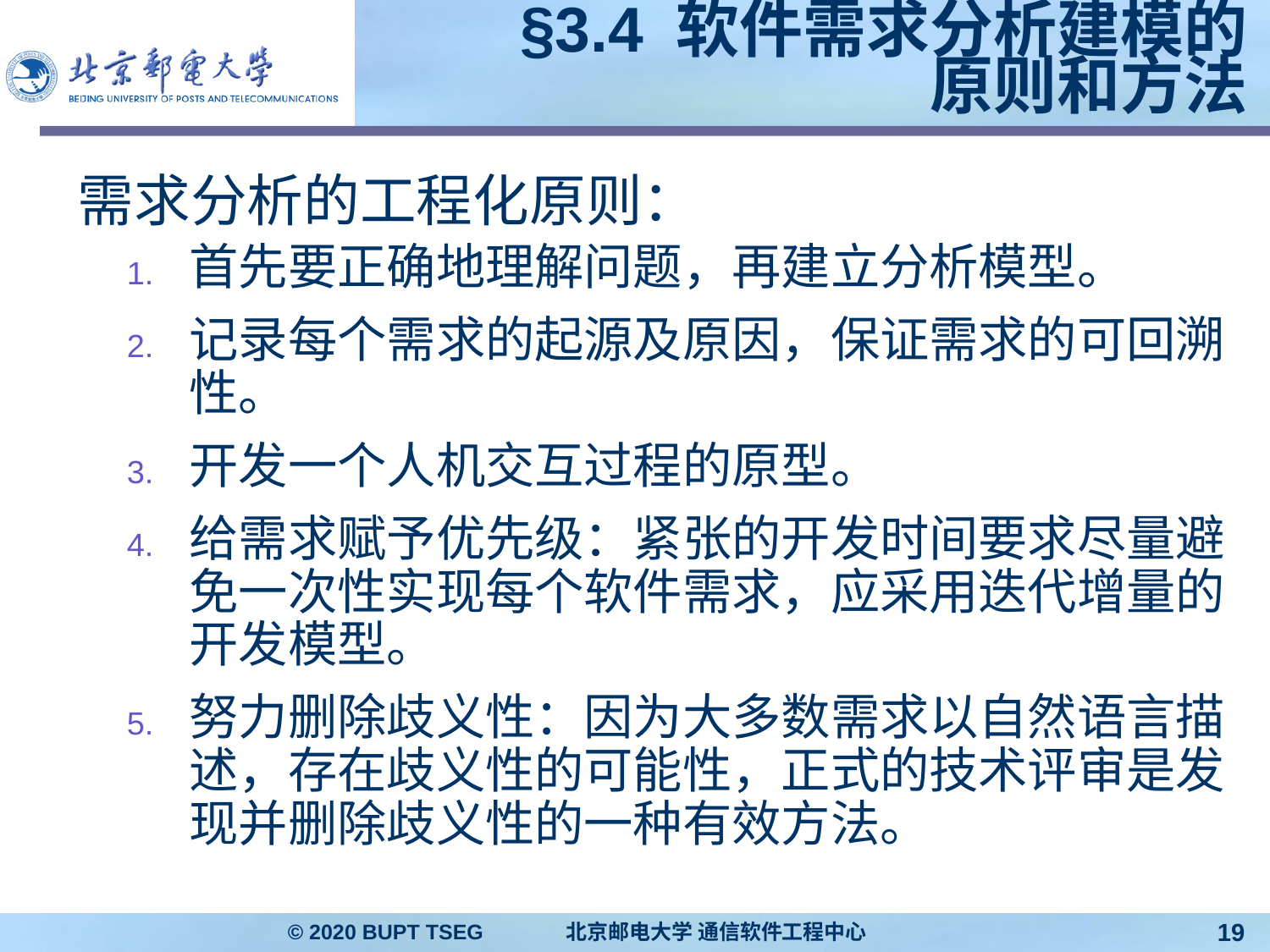

# §3.4 软件需求分析建模的 原则和方法
需求分析的工程化原则：
首先要正确地理解问题，再建立分析模型。
记录每个需求的起源及原因，保证需求的可回溯性。
开发一个人机交互过程的原型。
给需求赋予优先级：紧张的开发时间要求尽量避免一次性实现每个软件需求，应采用迭代增量的开发模型。
努力删除歧义性：因为大多数需求以自然语言描述，存在歧义性的可能性，正式的技术评审是发现并删除歧义性的一种有效方法。

© 2020 BUPT TSEG             北京邮电大学 通信软件工程中心